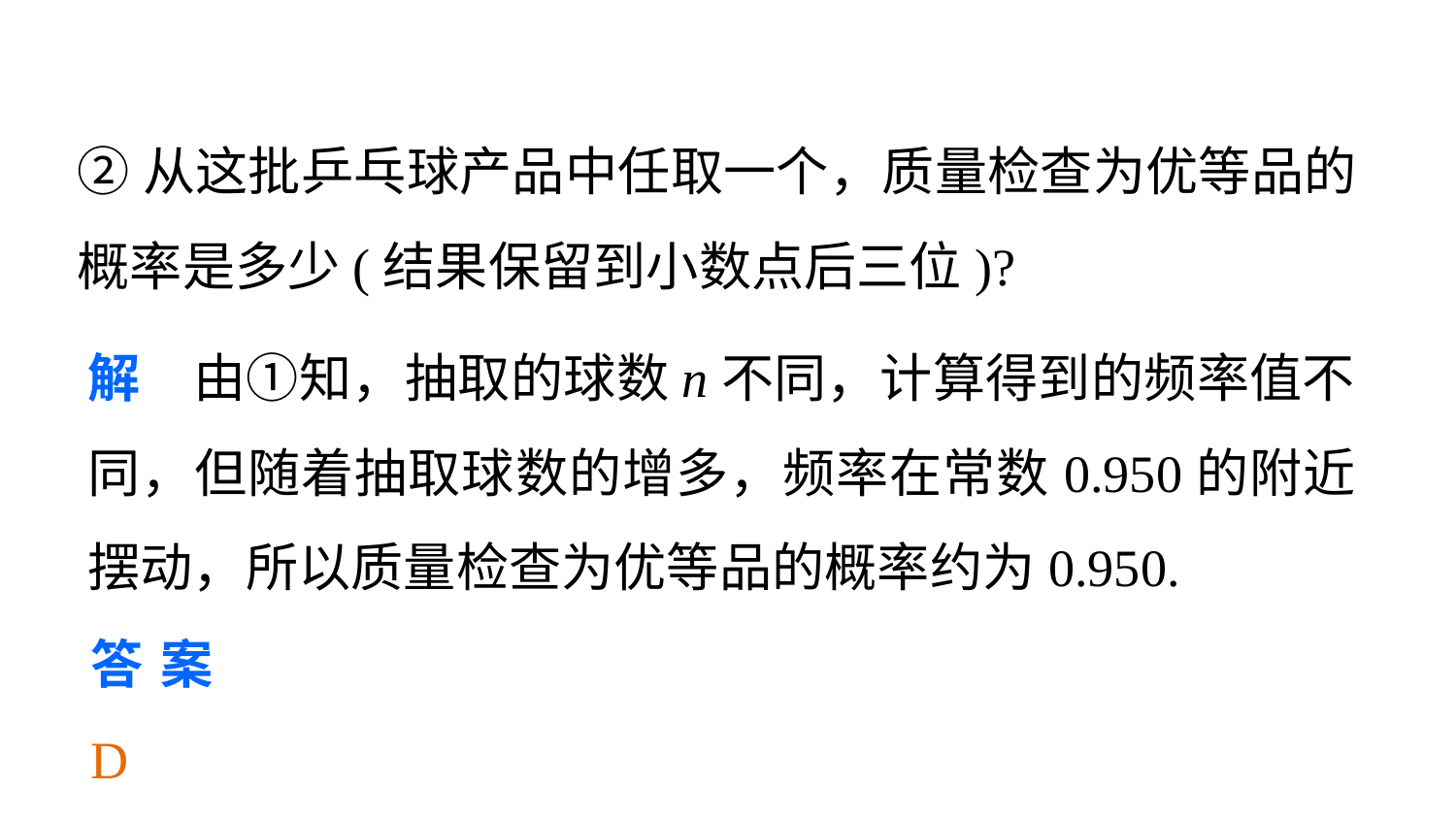

②从这批乒乓球产品中任取一个，质量检查为优等品的概率是多少(结果保留到小数点后三位)?
解　由①知，抽取的球数n不同，计算得到的频率值不同，但随着抽取球数的增多，频率在常数0.950的附近摆动，所以质量检查为优等品的概率约为0.950.
答案　  D